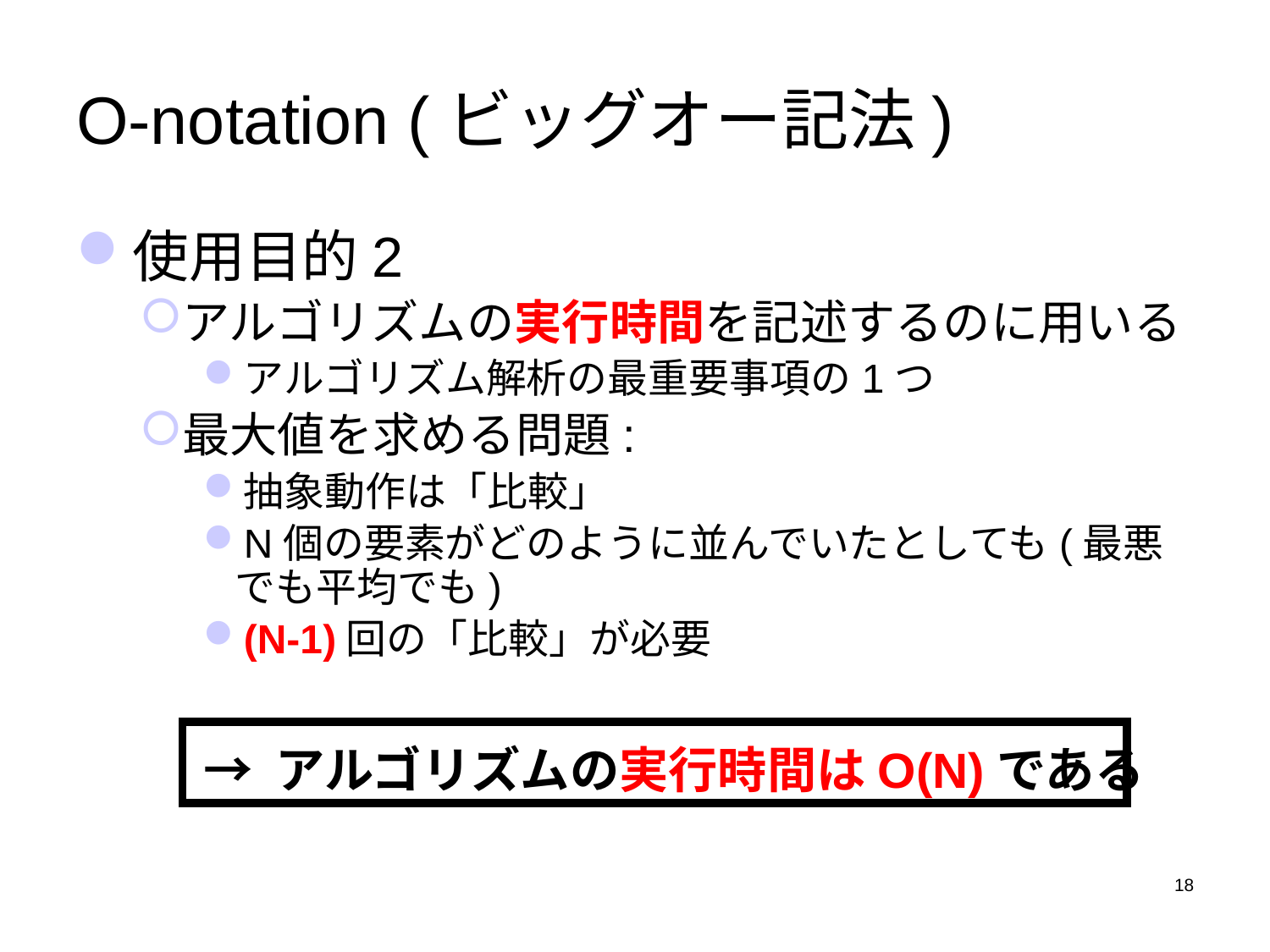

# O-notation (ビッグオー記法)
使用目的2
アルゴリズムの実行時間を記述するのに用いる
アルゴリズム解析の最重要事項の1つ
最大値を求める問題:
抽象動作は「比較」
N個の要素がどのように並んでいたとしても(最悪でも平均でも)
(N-1)回の「比較」が必要

→ アルゴリズムの実行時間はO(N)である

18